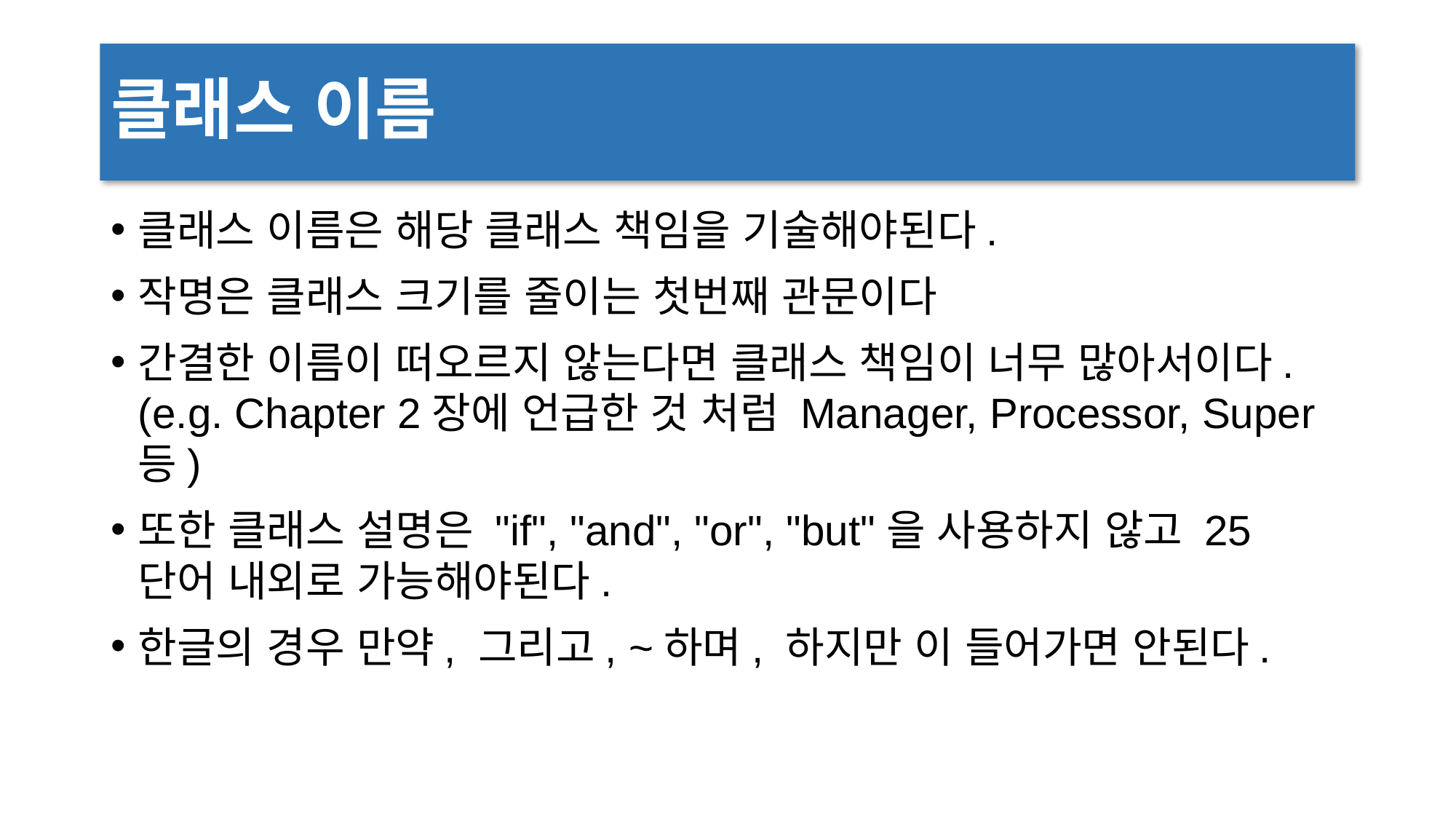

# 클래스 이름
클래스 이름은 해당 클래스 책임을 기술해야된다.
작명은 클래스 크기를 줄이는 첫번째 관문이다
간결한 이름이 떠오르지 않는다면 클래스 책임이 너무 많아서이다.(e.g. Chapter 2장에 언급한 것 처럼 Manager, Processor, Super 등)
또한 클래스 설명은 "if", "and", "or", "but"을 사용하지 않고 25 단어 내외로 가능해야된다.
한글의 경우 만약, 그리고, ~하며, 하지만 이 들어가면 안된다.